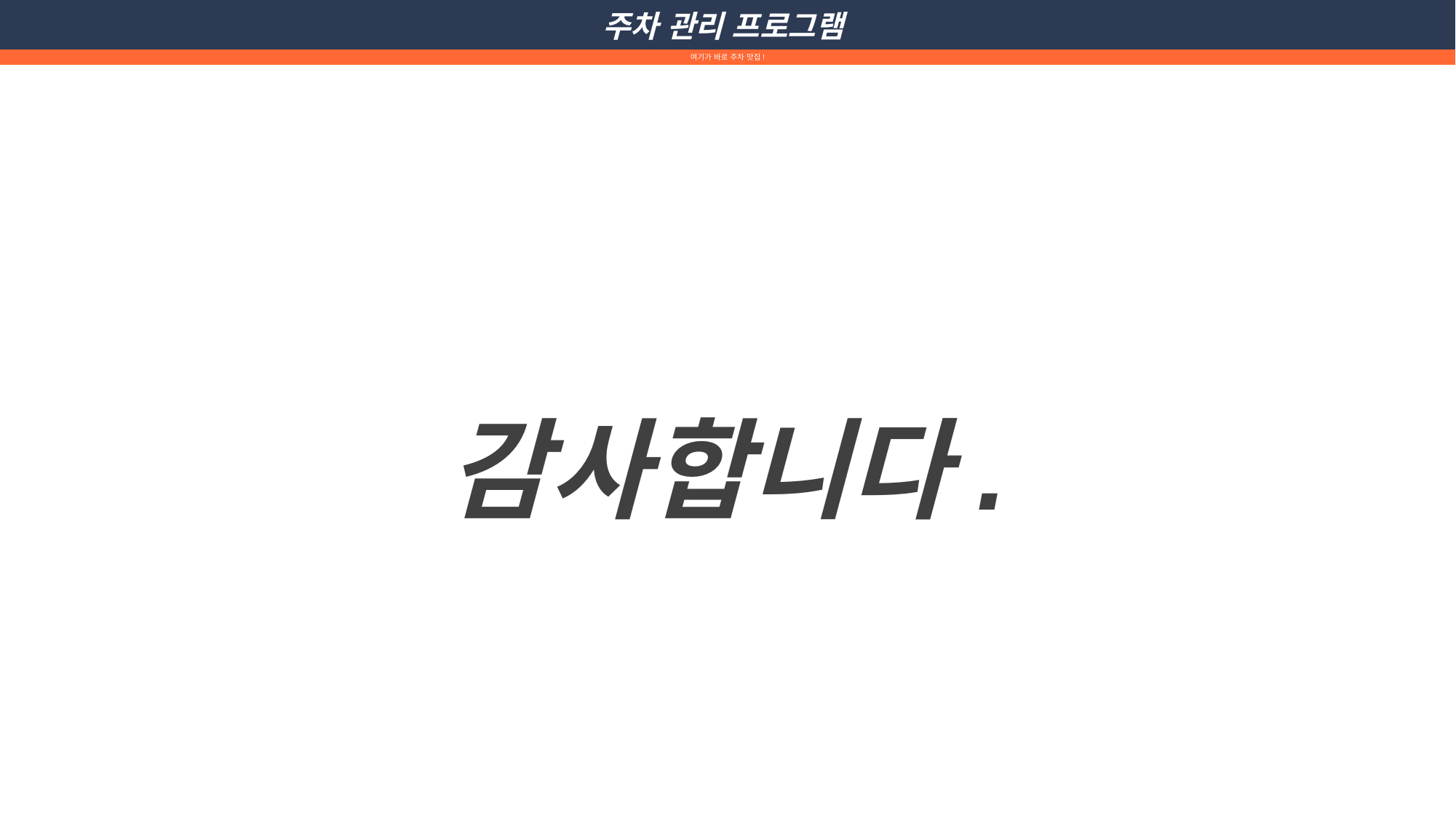

주차 관리 프로그램
여기가 바로 주차 맛집!
감사합니다.